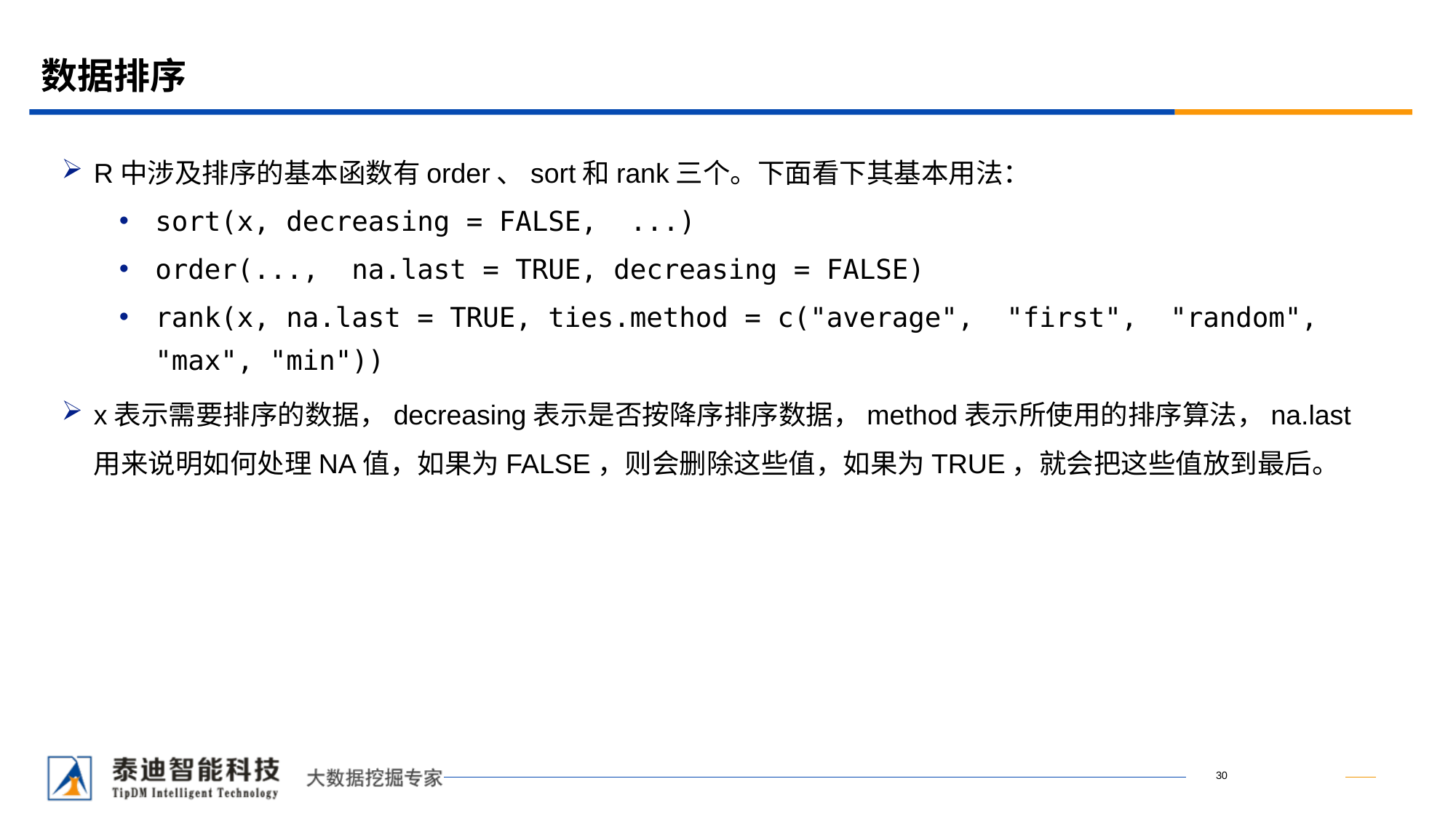

# 数据排序
R中涉及排序的基本函数有order、sort和rank三个。下面看下其基本用法：
sort(x, decreasing = FALSE,  ...)
order(...,  na.last = TRUE, decreasing = FALSE)
rank(x, na.last = TRUE, ties.method = c("average",  "first",  "random",  "max", "min"))
x表示需要排序的数据，decreasing表示是否按降序排序数据，method表示所使用的排序算法，na.last用来说明如何处理NA值，如果为FALSE，则会删除这些值，如果为TRUE，就会把这些值放到最后。